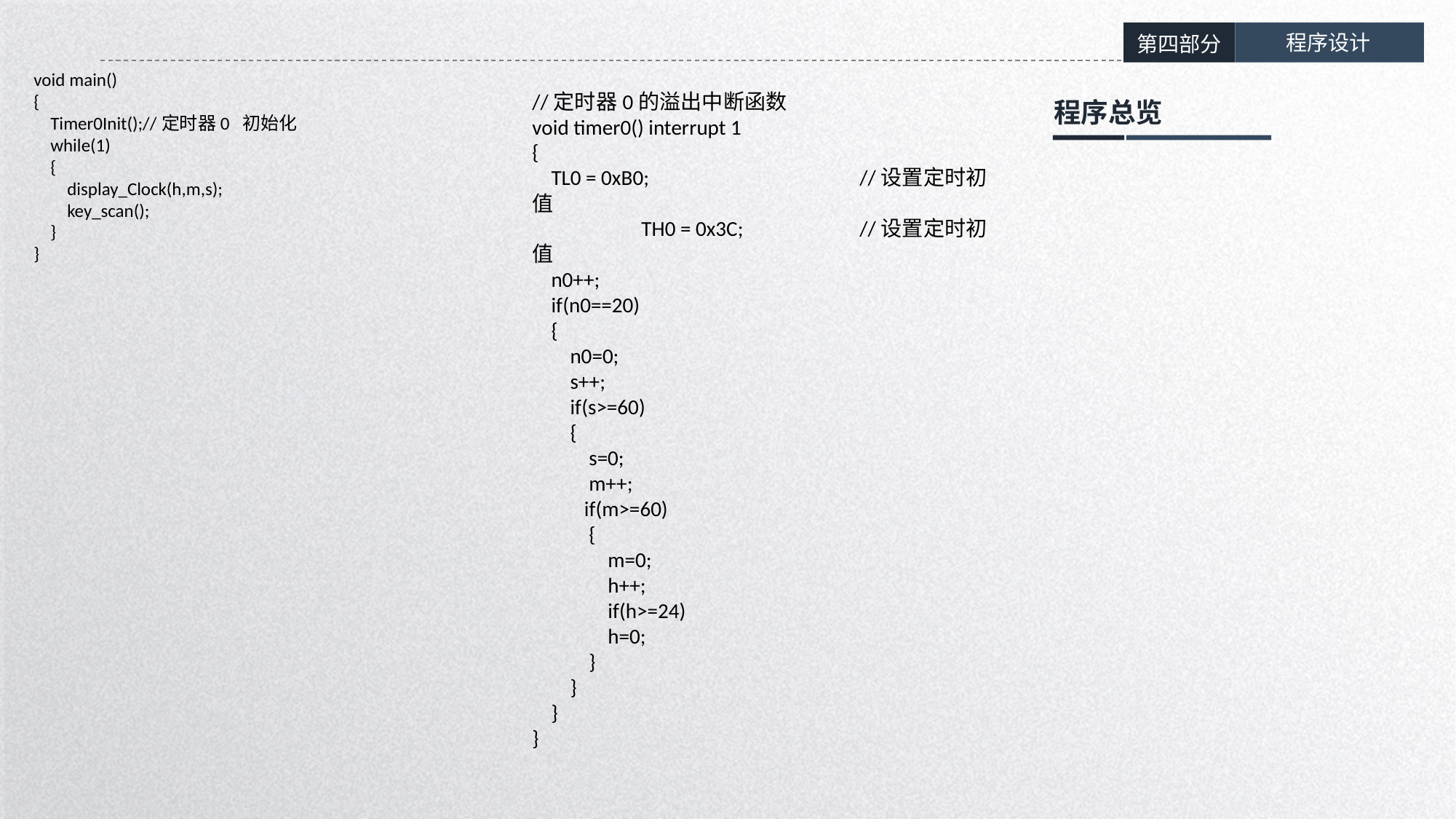

程序设计
第四部分
void main()
{
    Timer0Init();//定时器0  初始化
    while(1)
    {
        display_Clock(h,m,s);
        key_scan();
    }
}
//定时器0的溢出中断函数
void timer0() interrupt 1
{
    TL0 = 0xB0;		//设置定时初值
	TH0 = 0x3C;		//设置定时初值
    n0++;
    if(n0==20)
    {
        n0=0;
        s++;
        if(s>=60)
        {
            s=0;
            m++;
           if(m>=60)
            {
                m=0;
                h++;
                if(h>=24)
                h=0;
            }
        }
    }
}
程序总览

延时符